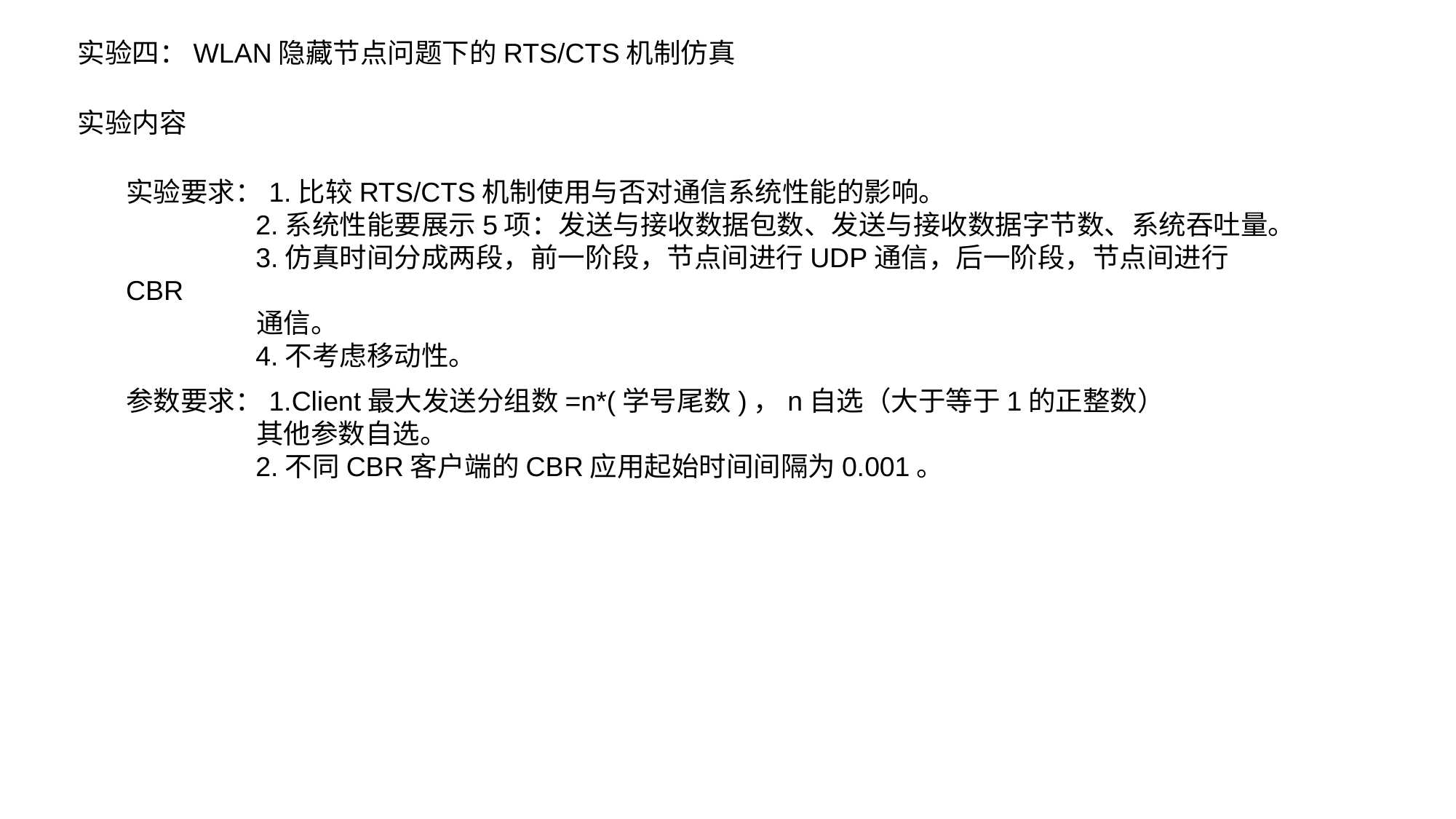

实验四：WLAN隐藏节点问题下的RTS/CTS机制仿真
实验内容
实验要求：1.比较RTS/CTS机制使用与否对通信系统性能的影响。
                 2.系统性能要展示5项：发送与接收数据包数、发送与接收数据字节数、系统吞吐量。
                 3.仿真时间分成两段，前一阶段，节点间进行UDP通信，后一阶段，节点间进行CBR
                    通信。
                 4.不考虑移动性。

参数要求：1.Client最大发送分组数=n*(学号尾数)，n自选（大于等于1的正整数）
                    其他参数自选。
                 2.不同CBR客户端的CBR应用起始时间间隔为0.001。